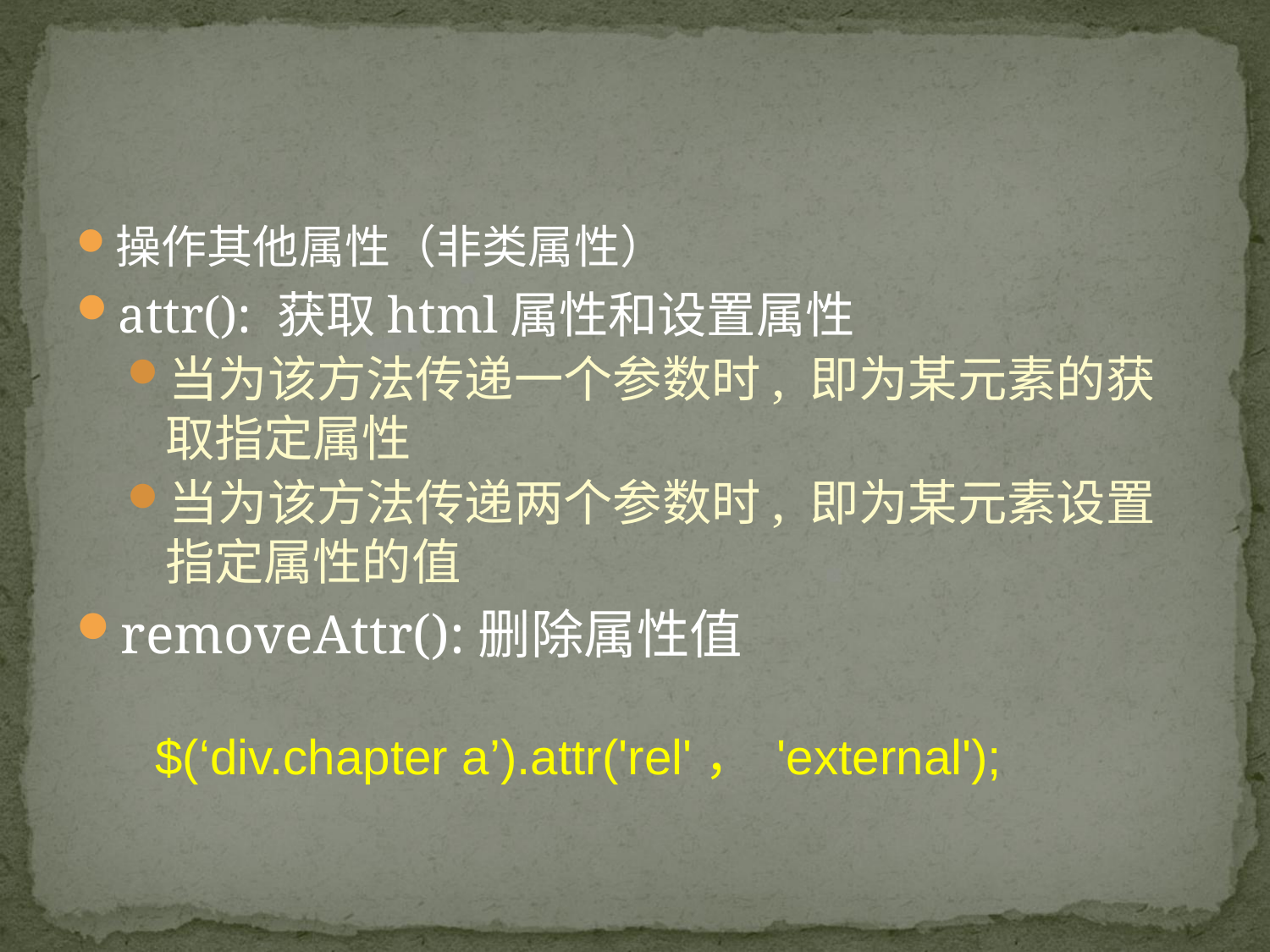

#
操作其他属性（非类属性）
attr(): 获取html属性和设置属性
当为该方法传递一个参数时, 即为某元素的获取指定属性
当为该方法传递两个参数时, 即为某元素设置指定属性的值
removeAttr():删除属性值

$(‘div.chapter a’).attr('rel'， 'external');